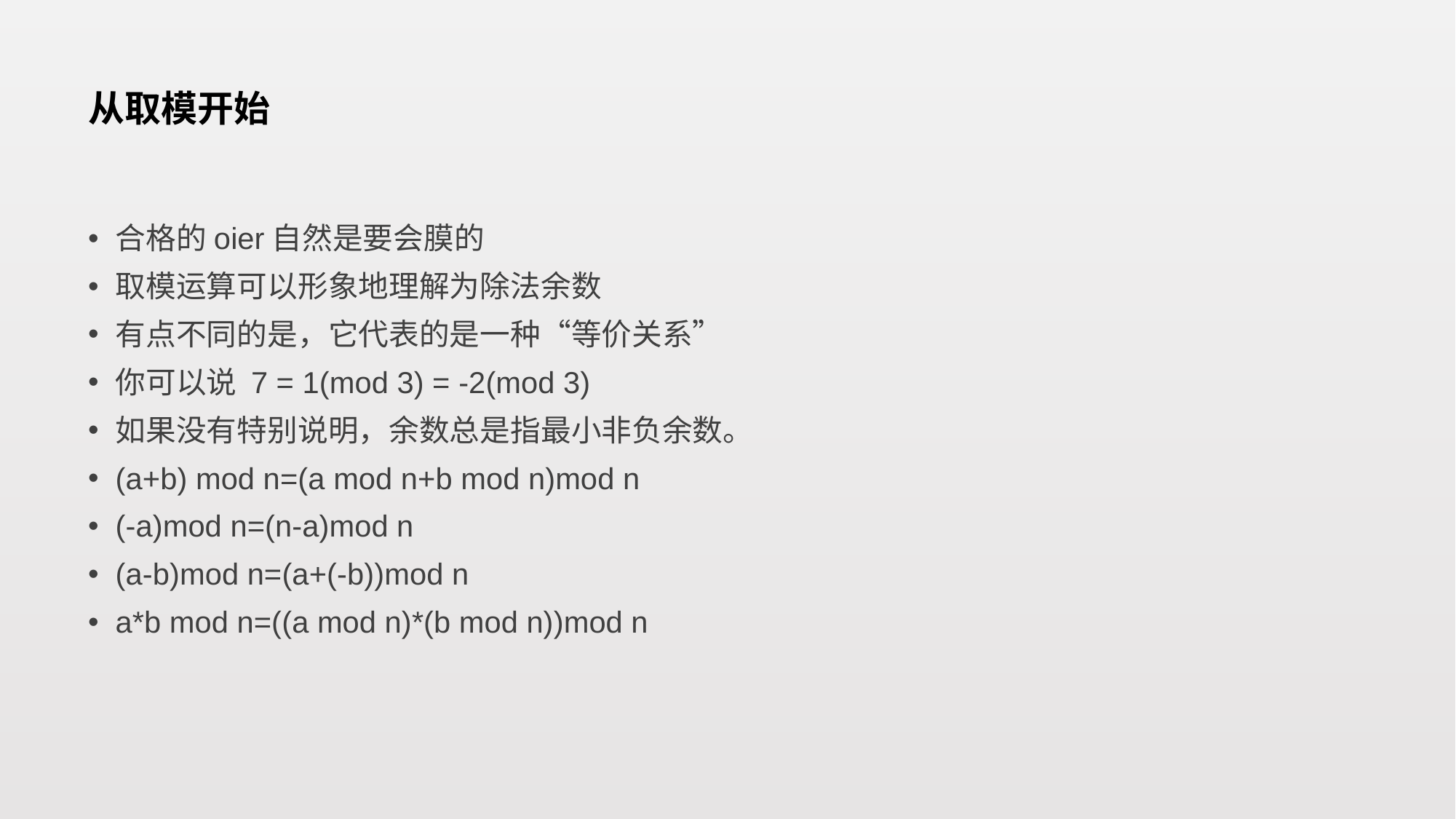

# 从取模开始
合格的oier自然是要会膜的
取模运算可以形象地理解为除法余数
有点不同的是，它代表的是一种“等价关系”
你可以说 7 = 1(mod 3) = -2(mod 3)
如果没有特别说明，余数总是指最小非负余数。
(a+b) mod n=(a mod n+b mod n)mod n
(-a)mod n=(n-a)mod n
(a-b)mod n=(a+(-b))mod n
a*b mod n=((a mod n)*(b mod n))mod n